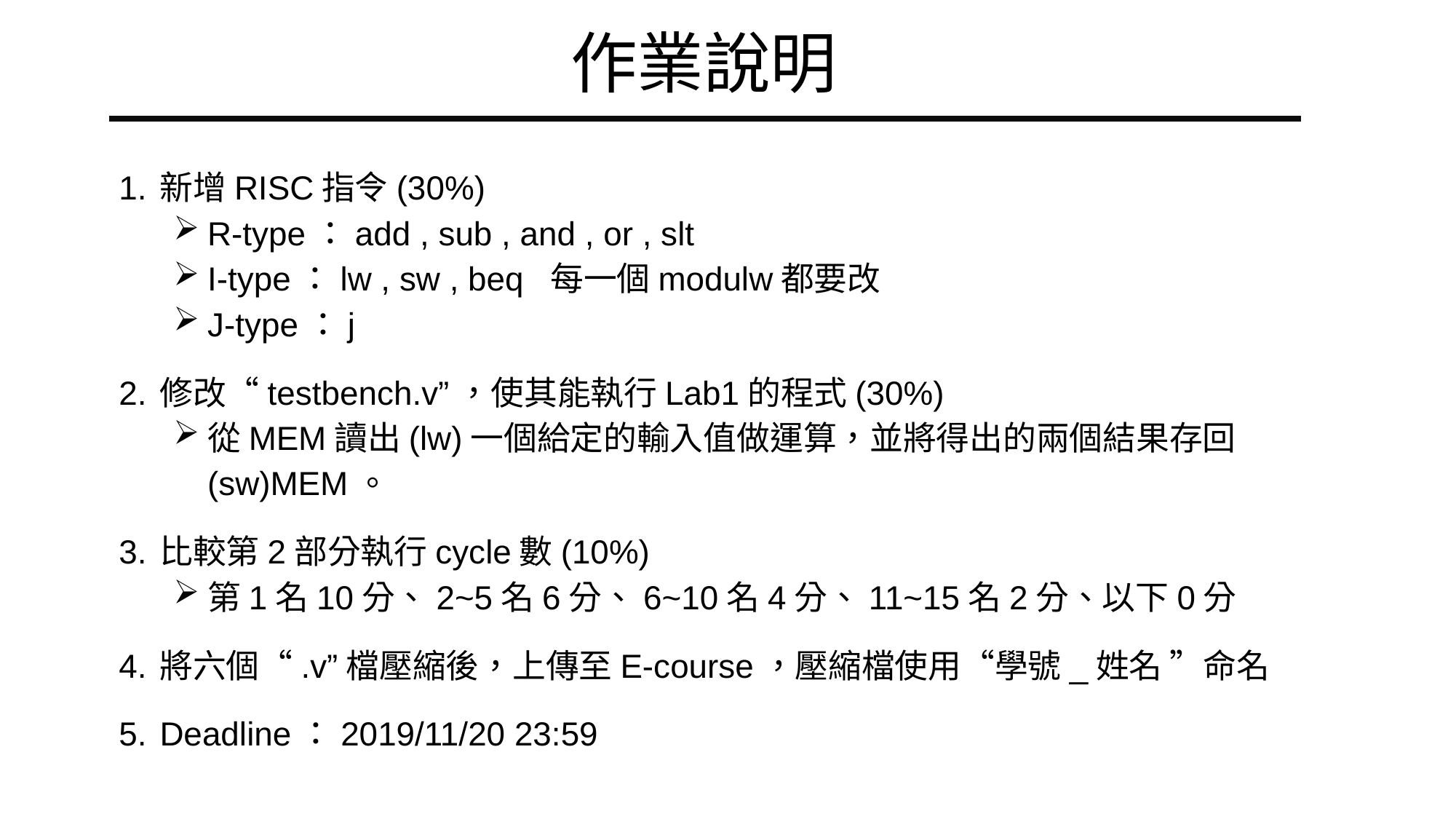

作業說明
新增RISC指令(30%)
R-type：add , sub , and , or , slt
I-type：lw , sw , beq  每一個modulw都要改
J-type：j
修改“testbench.v”，使其能執行Lab1的程式(30%)
從MEM讀出(lw)一個給定的輸入值做運算，並將得出的兩個結果存回(sw)MEM。
比較第2部分執行cycle數(10%)
第1名10分、2~5名6分、6~10名4分、11~15名2分、以下0分
將六個“.v”檔壓縮後，上傳至E-course，壓縮檔使用“學號_姓名 ”命名
Deadline：2019/11/20 23:59